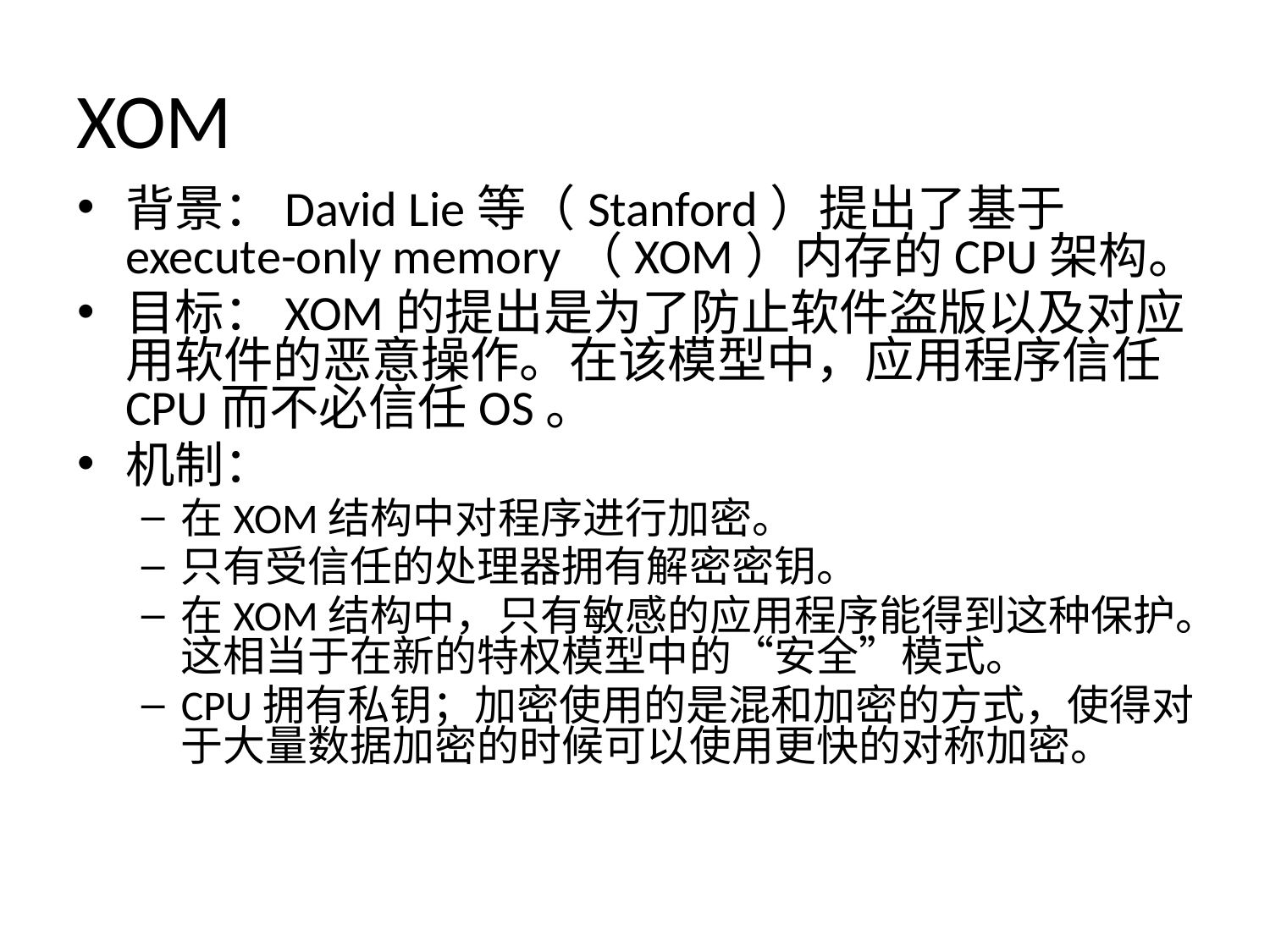

# XOM
背景：David Lie等（Stanford）提出了基于execute-only memory（XOM）内存的CPU架构。
目标：XOM的提出是为了防止软件盗版以及对应用软件的恶意操作。在该模型中，应用程序信任CPU而不必信任OS。
机制：
在XOM结构中对程序进行加密。
只有受信任的处理器拥有解密密钥。
在XOM结构中，只有敏感的应用程序能得到这种保护。这相当于在新的特权模型中的“安全”模式。
CPU拥有私钥；加密使用的是混和加密的方式，使得对于大量数据加密的时候可以使用更快的对称加密。